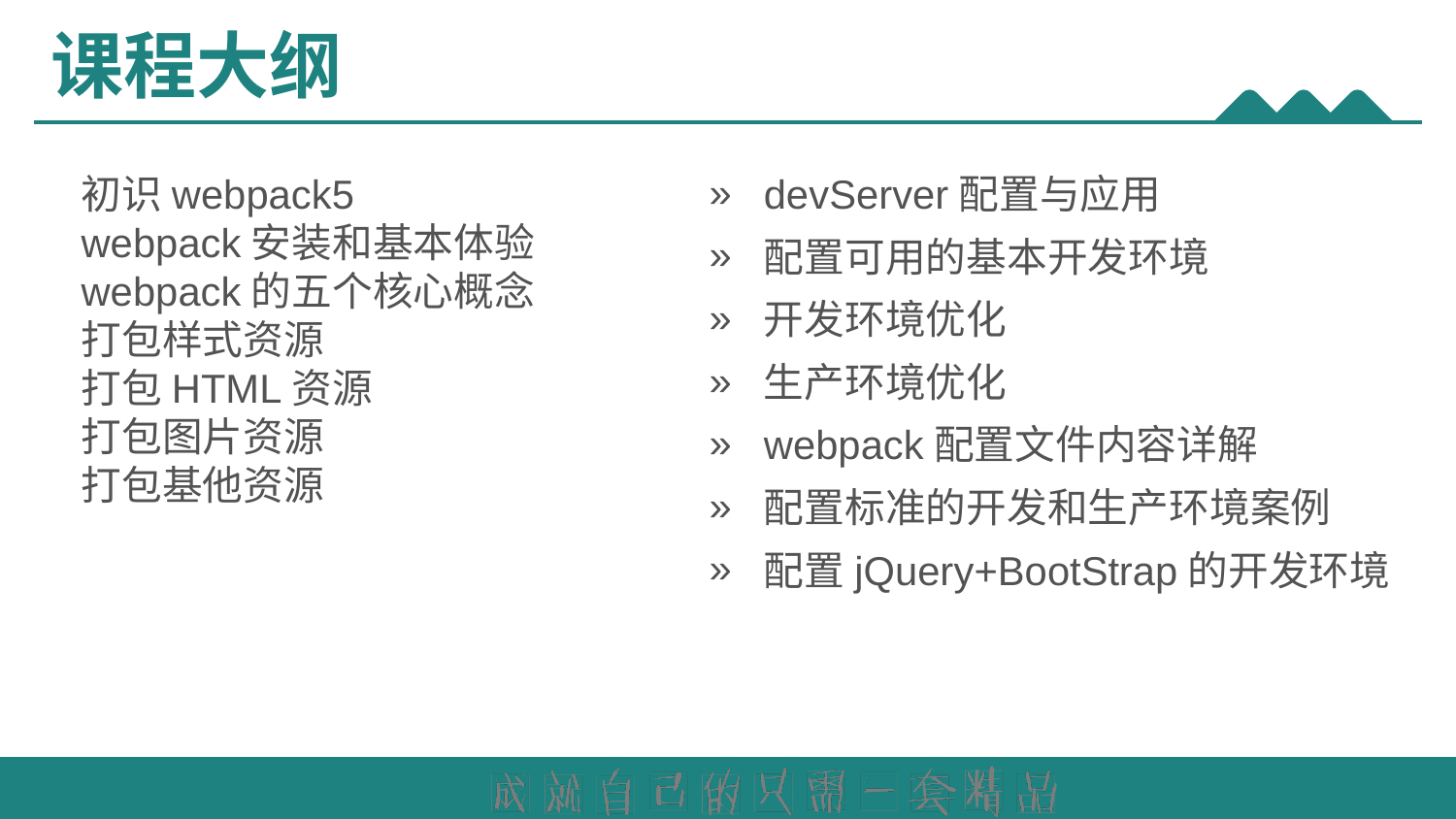

# 课程大纲
初识webpack5
webpack安装和基本体验
webpack的五个核心概念
打包样式资源
打包HTML资源
打包图片资源
打包基他资源
devServer配置与应用
配置可用的基本开发环境
开发环境优化
生产环境优化
webpack配置文件内容详解
配置标准的开发和生产环境案例
配置jQuery+BootStrap的开发环境